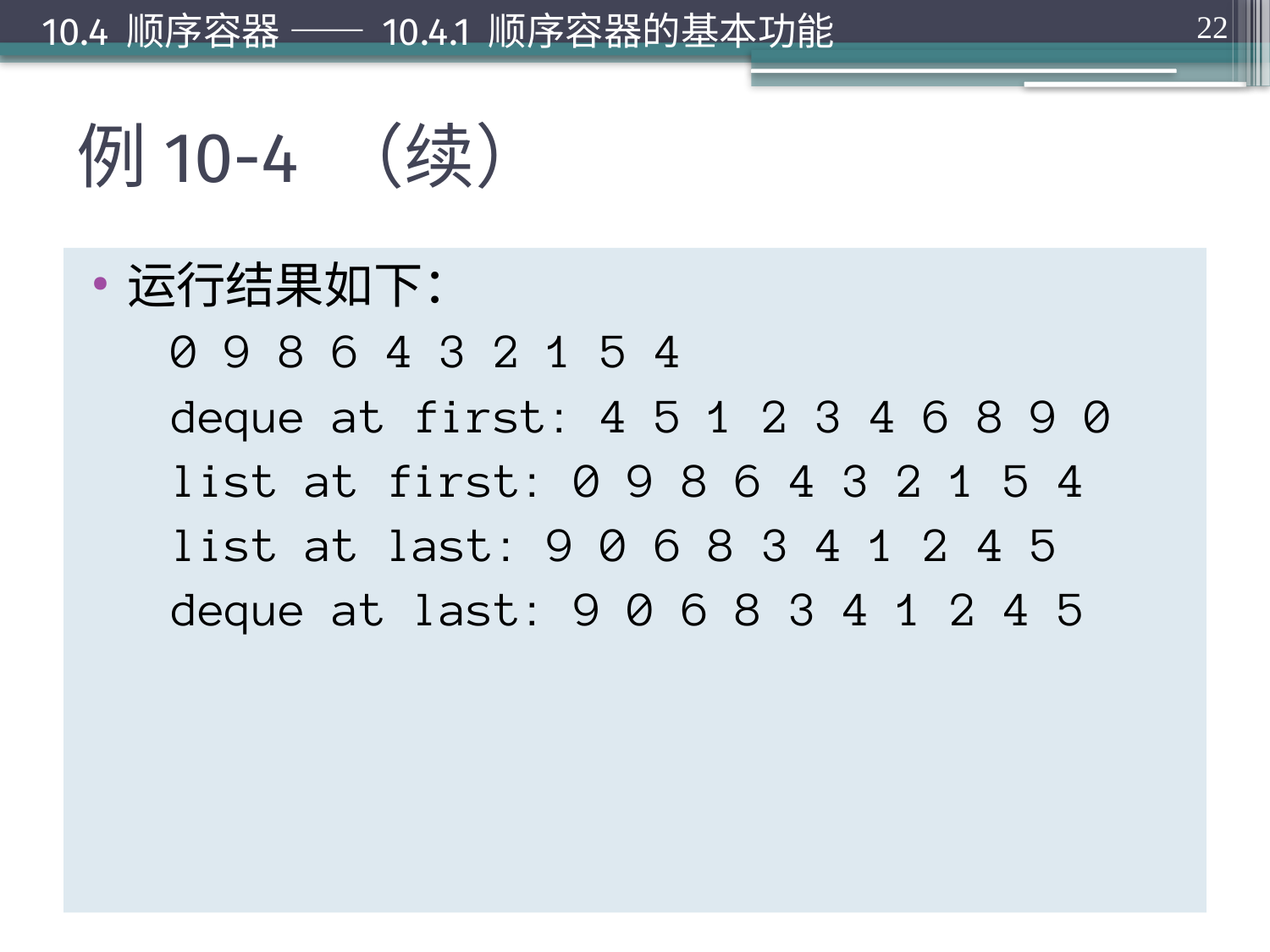

10.4 顺序容器 —— 10.4.1 顺序容器的基本功能
22
# 例10-4 （续）
运行结果如下：
   0 9 8 6 4 3 2 1 5 4
   deque at first: 4 5 1 2 3 4 6 8 9 0
   list at first: 0 9 8 6 4 3 2 1 5 4
   list at last: 9 0 6 8 3 4 1 2 4 5
   deque at last: 9 0 6 8 3 4 1 2 4 5